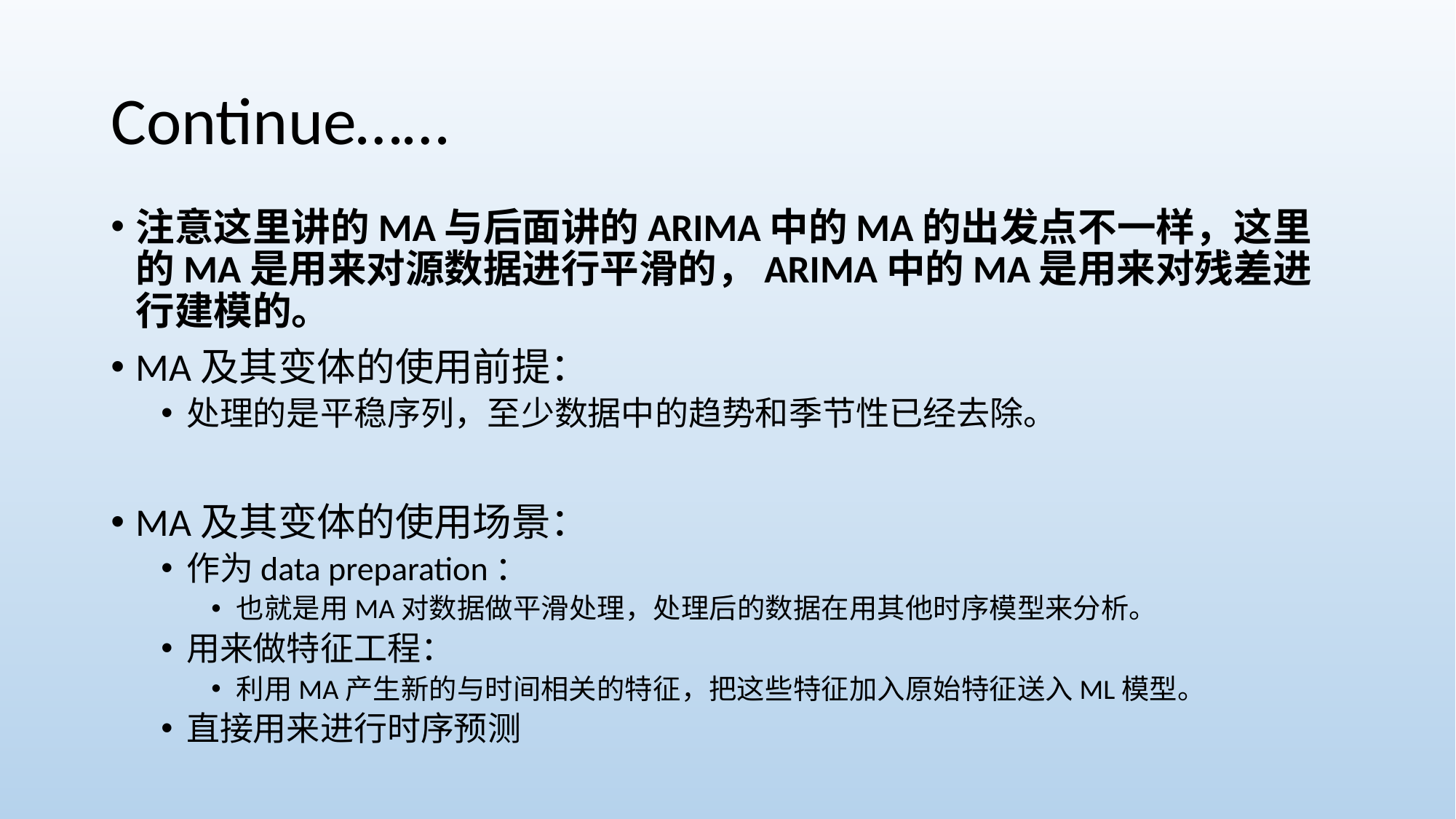

# Continue……
注意这里讲的MA与后面讲的ARIMA中的MA的出发点不一样，这里的MA是用来对源数据进行平滑的，ARIMA中的MA是用来对残差进行建模的。
MA及其变体的使用前提：
处理的是平稳序列，至少数据中的趋势和季节性已经去除。

MA及其变体的使用场景：
作为data preparation：
也就是用MA对数据做平滑处理，处理后的数据在用其他时序模型来分析。
用来做特征工程：
利用MA产生新的与时间相关的特征，把这些特征加入原始特征送入ML模型。
直接用来进行时序预测